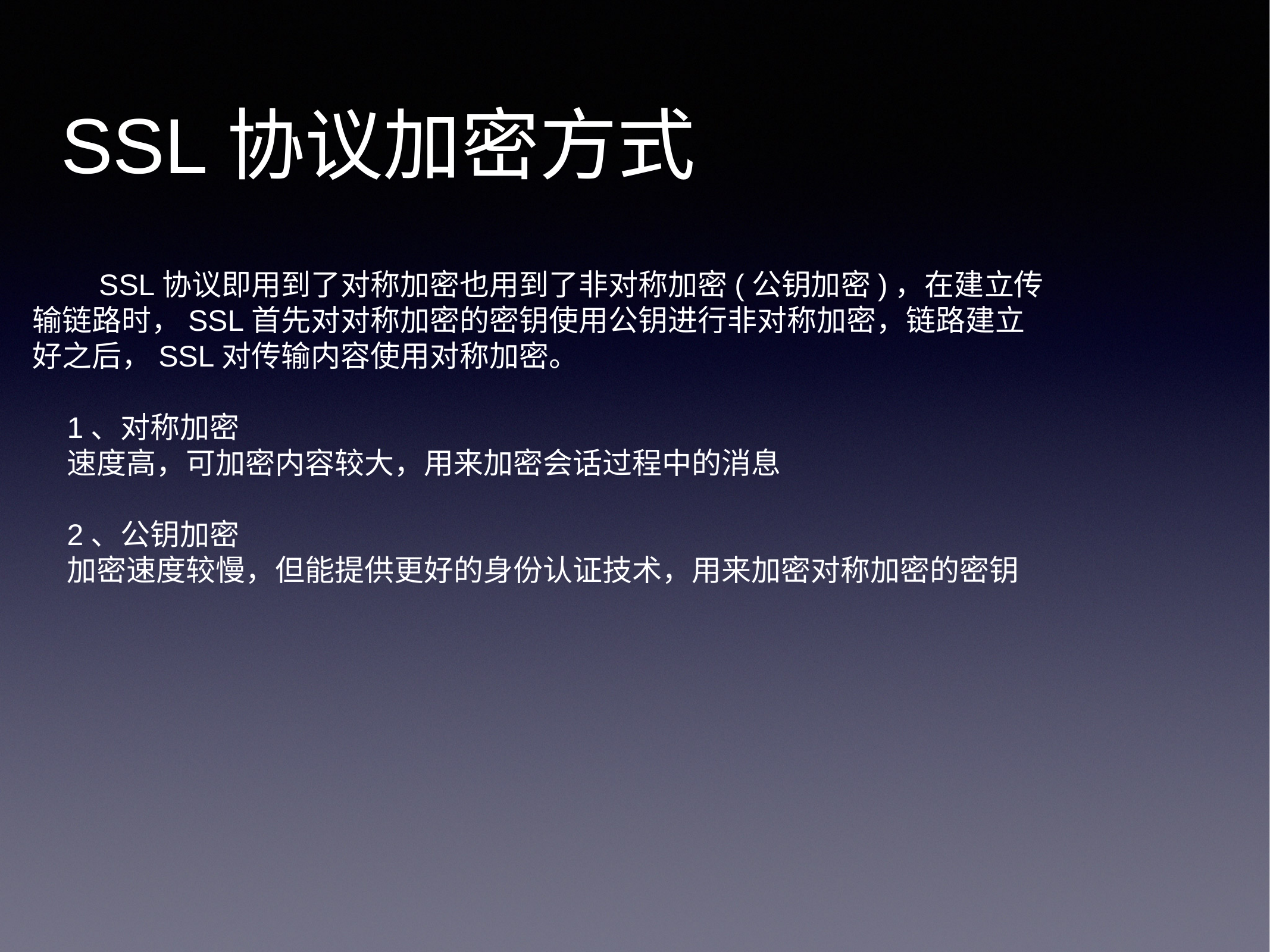

# SSL协议加密方式
        SSL协议即用到了对称加密也用到了非对称加密(公钥加密)，在建立传输链路时，SSL首先对对称加密的密钥使用公钥进行非对称加密，链路建立好之后，SSL对传输内容使用对称加密。

1、对称加密
速度高，可加密内容较大，用来加密会话过程中的消息

2、公钥加密
加密速度较慢，但能提供更好的身份认证技术，用来加密对称加密的密钥